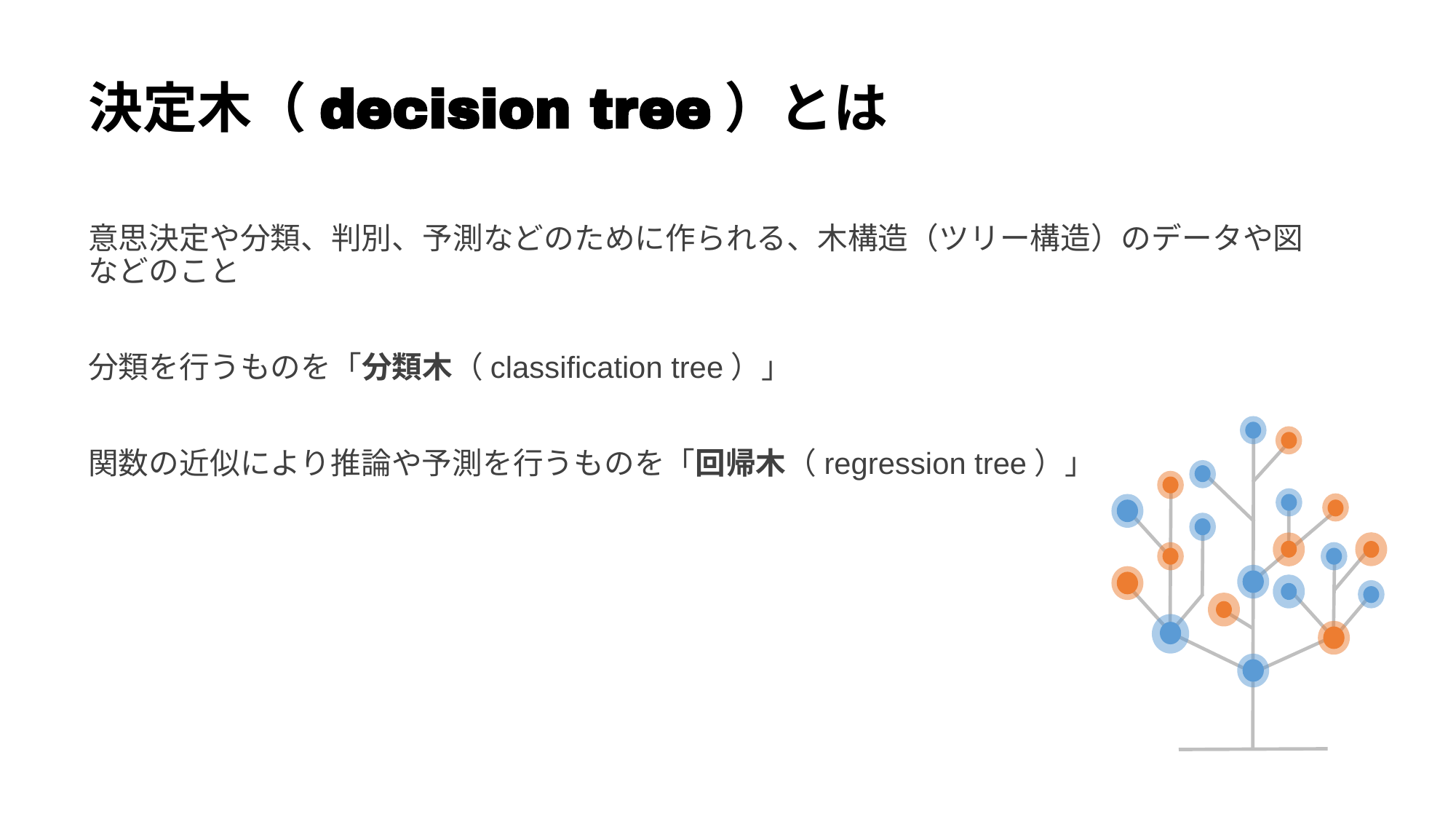

# 決定木（decision tree）とは
意思決定や分類、判別、予測などのために作られる、木構造（ツリー構造）のデータや図などのこと

分類を行うものを「分類木（classification tree）」

関数の近似により推論や予測を行うものを「回帰木（regression tree）」